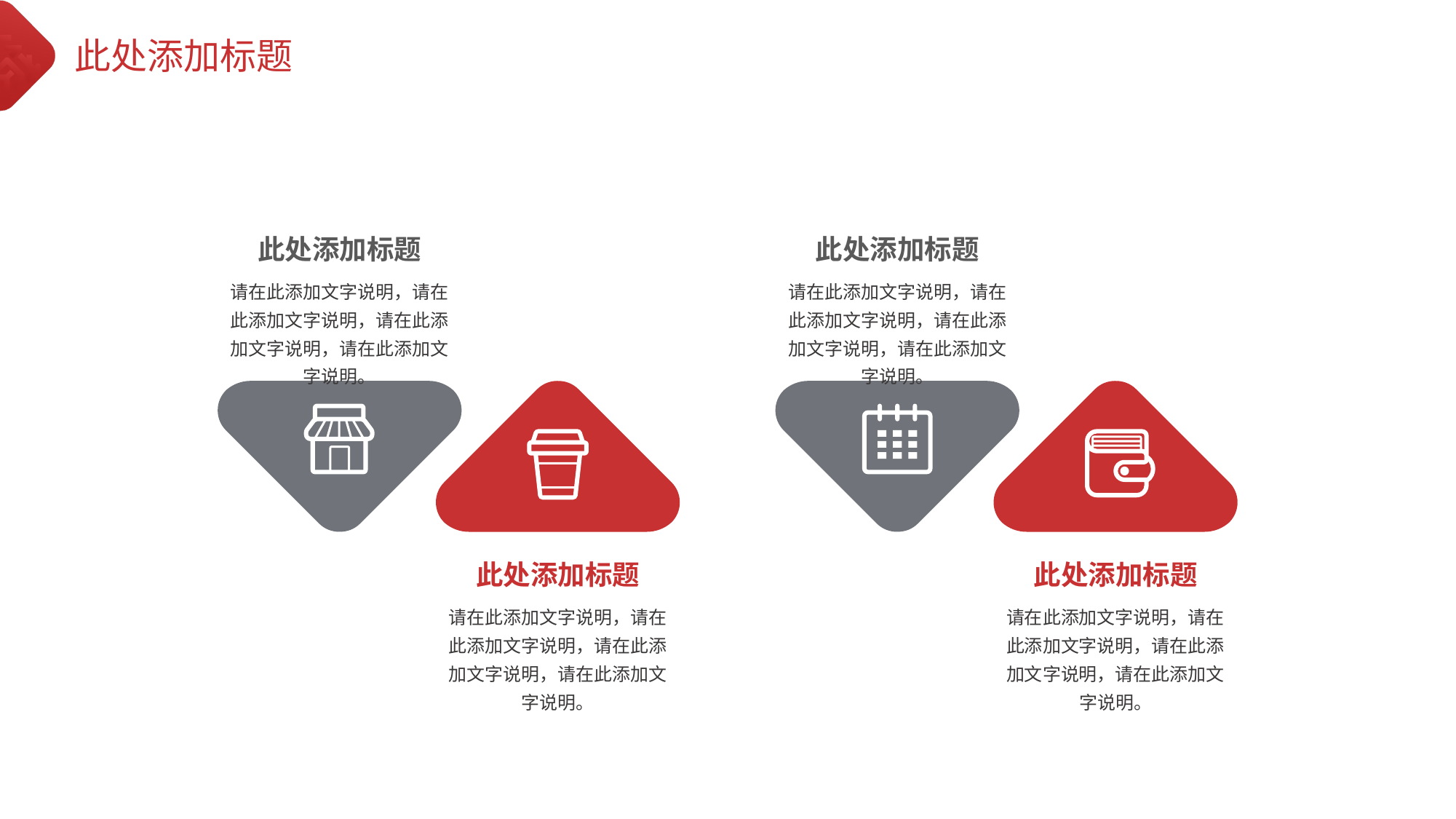

此处添加标题
此处添加标题
此处添加标题
请在此添加文字说明，请在此添加文字说明，请在此添加文字说明，请在此添加文字说明。
请在此添加文字说明，请在此添加文字说明，请在此添加文字说明，请在此添加文字说明。

此处添加标题
此处添加标题
请在此添加文字说明，请在此添加文字说明，请在此添加文字说明，请在此添加文字说明。
请在此添加文字说明，请在此添加文字说明，请在此添加文字说明，请在此添加文字说明。